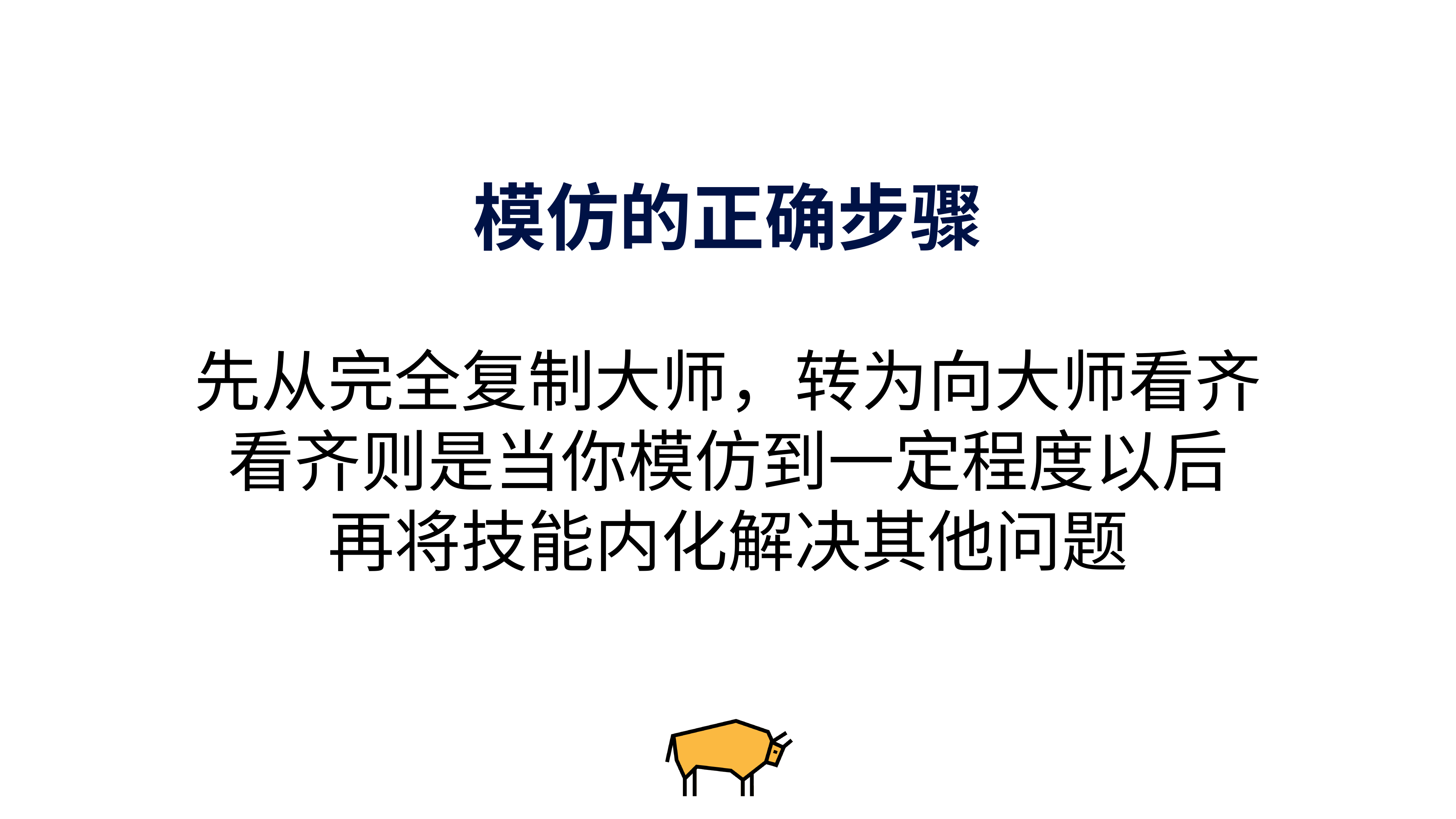

# 模仿的正确步骤 先从完全复制大师，转为向大师看齐 看齐则是当你模仿到一定程度以后 再将技能内化解决其他问题